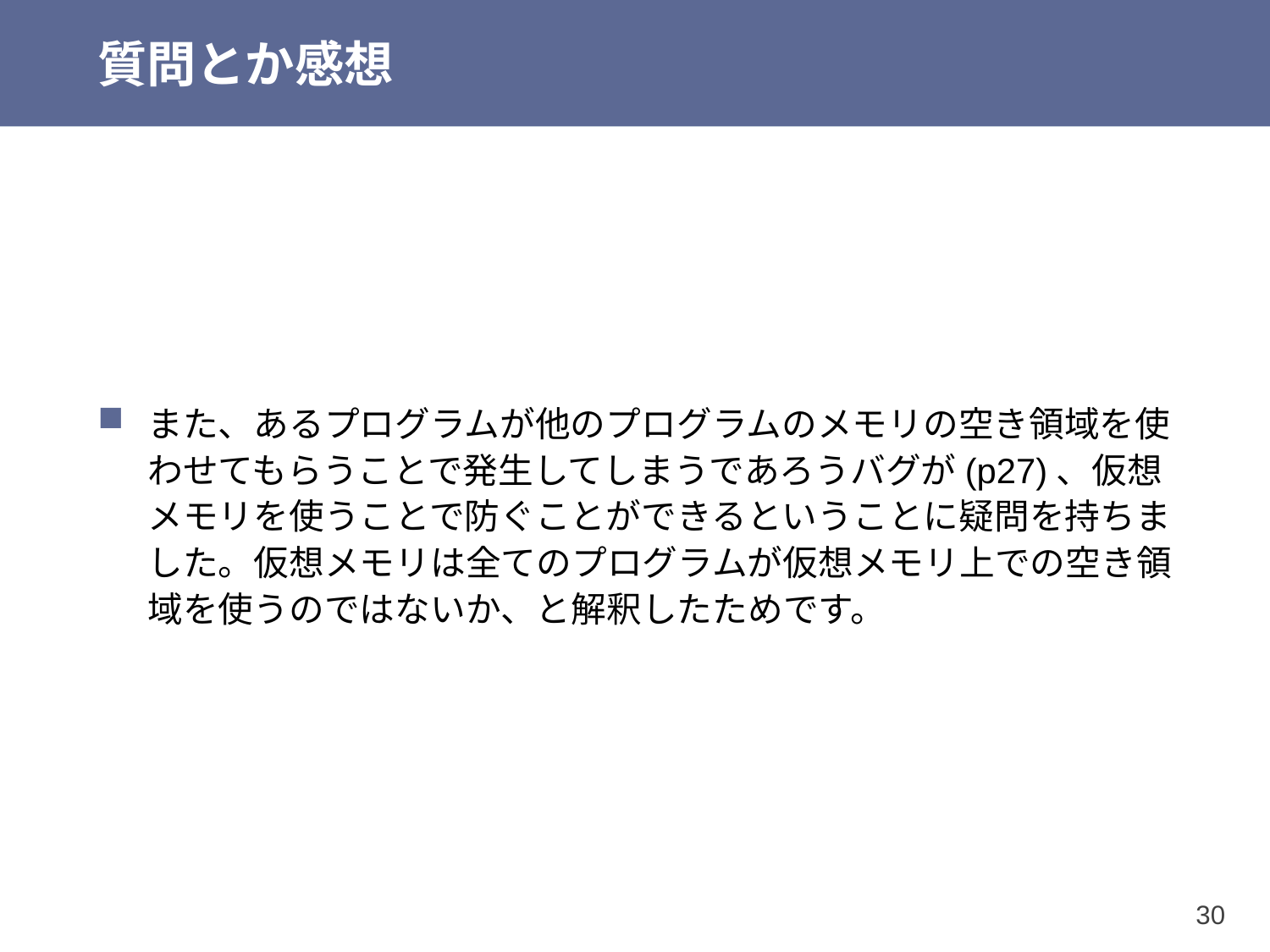

# 質問とか感想
また、あるプログラムが他のプログラムのメモリの空き領域を使わせてもらうことで発生してしまうであろうバグが(p27)、仮想メモリを使うことで防ぐことができるということに疑問を持ちました。仮想メモリは全てのプログラムが仮想メモリ上での空き領域を使うのではないか、と解釈したためです。